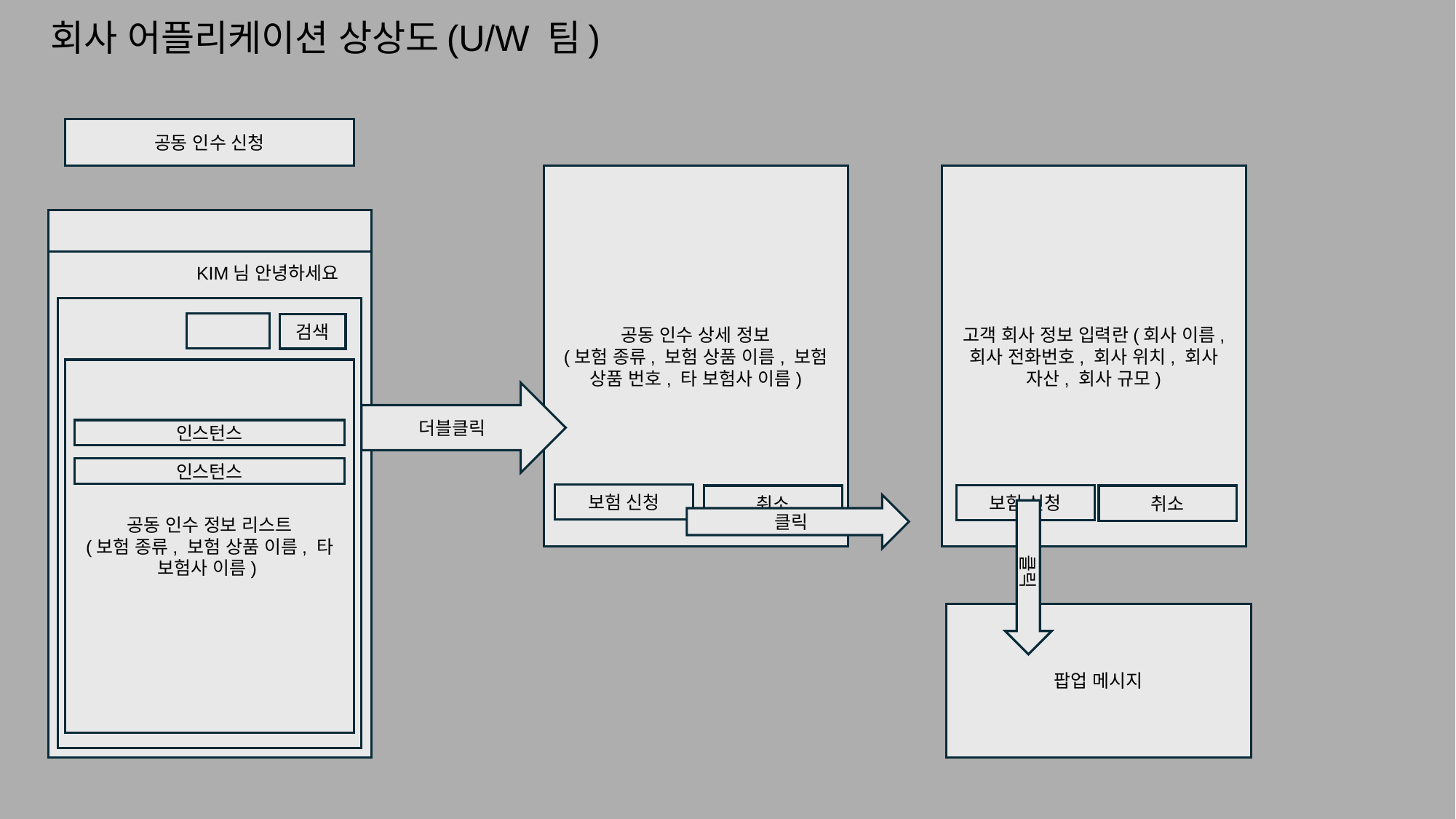

# 회사 어플리케이션 상상도(U/W 팀)
공동 인수 신청
공동 인수 상세 정보
(보험 종류, 보험 상품 이름, 보험 상품 번호, 타 보험사 이름)
고객 회사 정보 입력란(회사 이름, 회사 전화번호, 회사 위치, 회사 자산, 회사 규모)

KIM님 안녕하세요

검색
공동 인수 정보 리스트
(보험 종류, 보험 상품 이름, 타 보험사 이름)
더블클릭
인스턴스
인스턴스
보험 신청
보험 신청
취소
취소
클릭
클릭
팝업 메시지